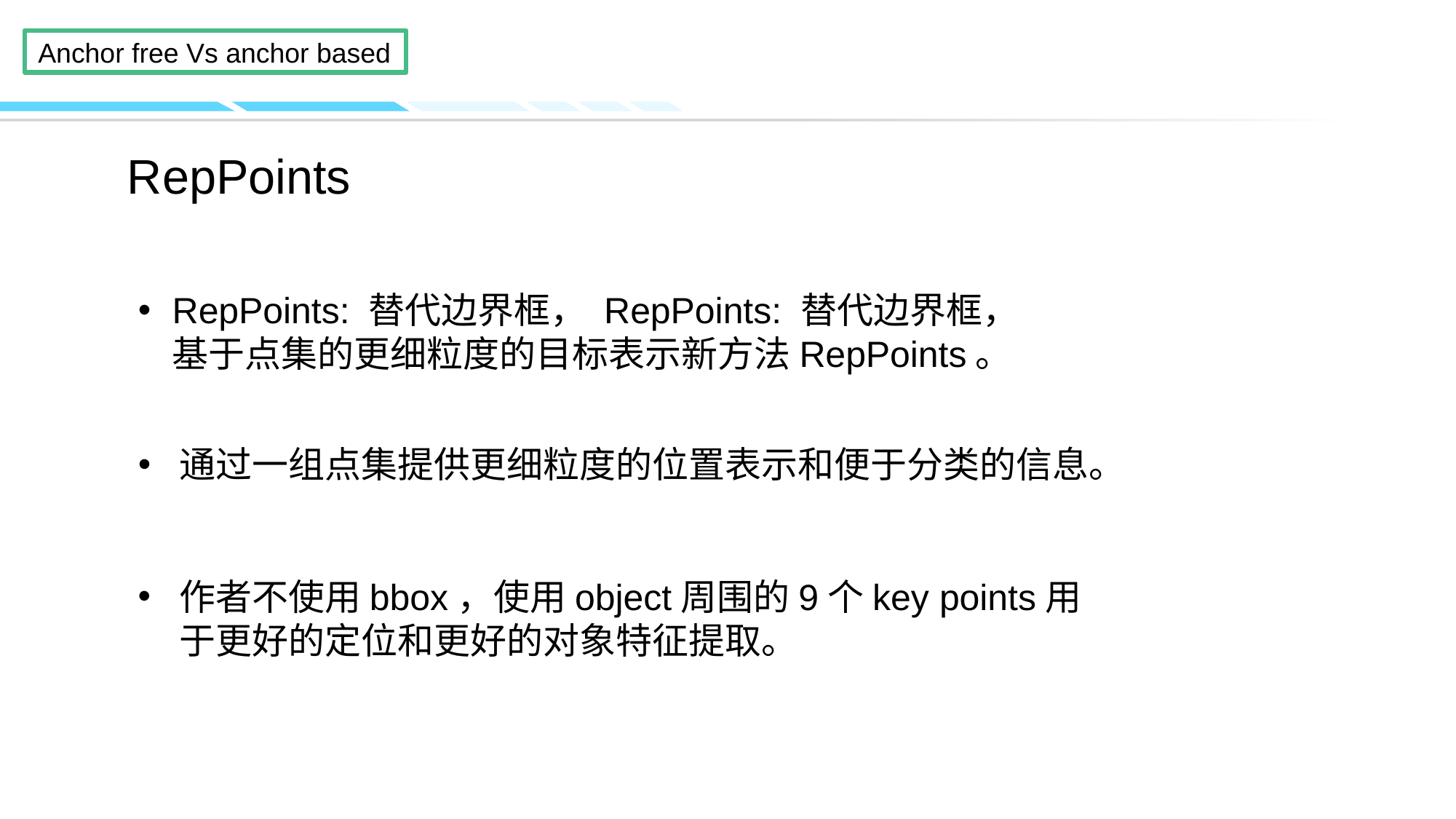

# RepPoints
RepPoints: 替代边界框， RepPoints: 替代边界框，基于点集的更细粒度的目标表示新方法RepPoints。

通过一组点集提供更细粒度的位置表示和便于分类的信息。
作者不使用bbox，使用object周围的9个key points用于更好的定位和更好的对象特征提取。